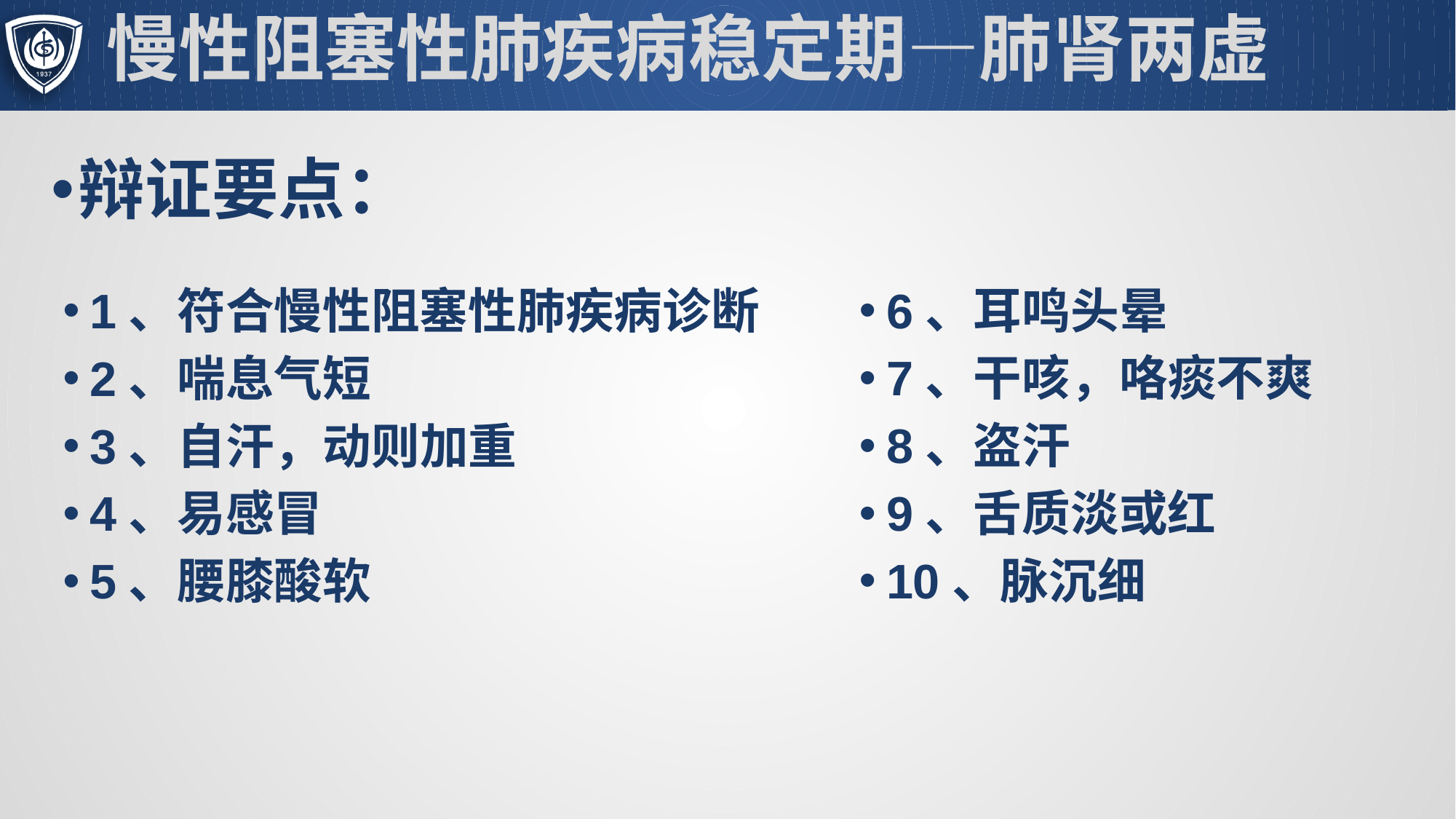

# 慢性阻塞性肺疾病稳定期—肺肾两虚
辩证要点：

1、符合慢性阻塞性肺疾病诊断
2、喘息气短
3、自汗，动则加重
4、易感冒
5、腰膝酸软

6、耳鸣头晕
7、干咳，咯痰不爽
8、盗汗
9、舌质淡或红
10、脉沉细